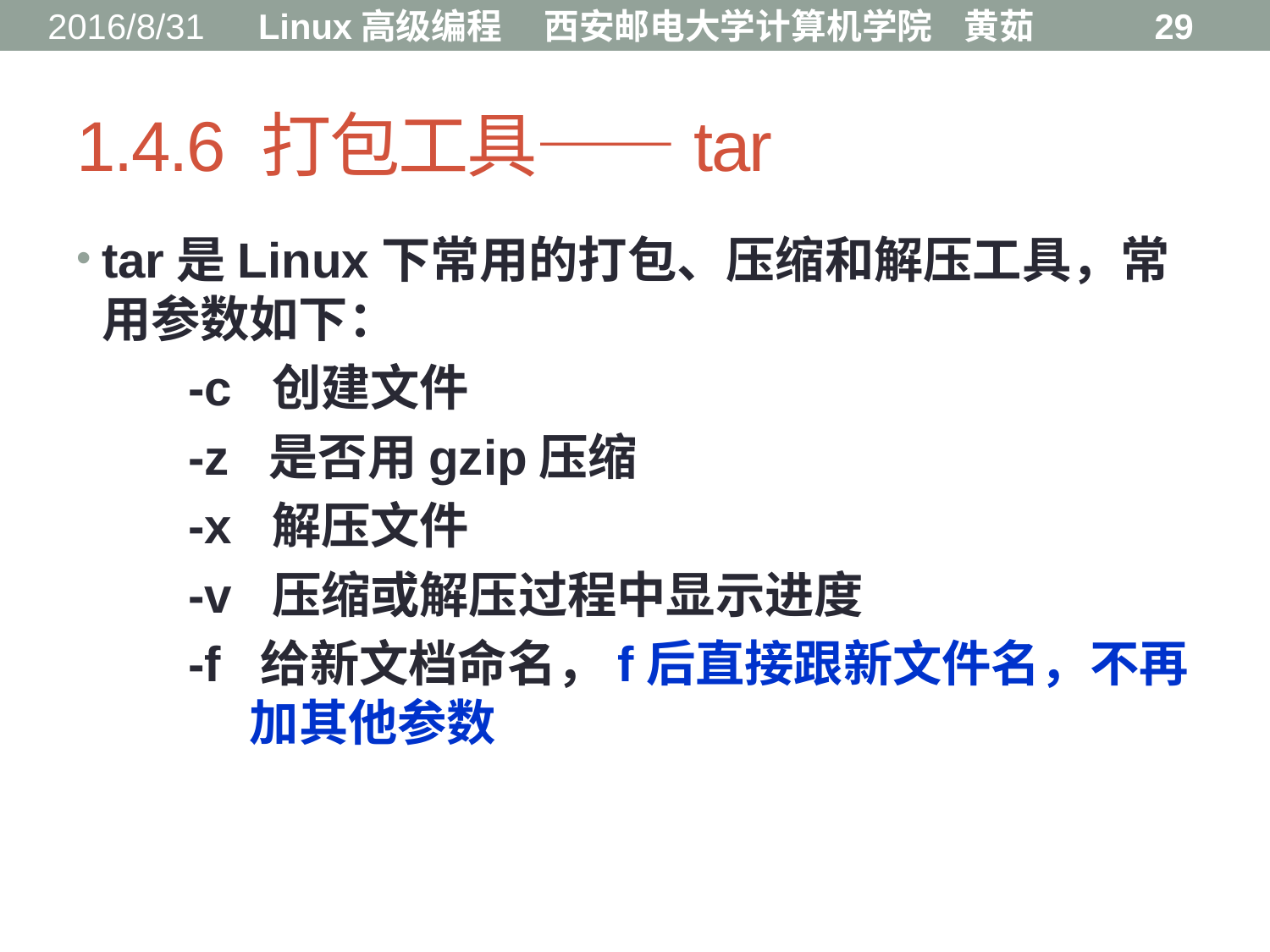

2016/8/31
Linux高级编程    西安邮电大学计算机学院   黄茹
29
# 1.4.6 打包工具——tar
tar是Linux下常用的打包、压缩和解压工具，常用参数如下：
-c  创建文件
-z  是否用gzip压缩
-x  解压文件
-v  压缩或解压过程中显示进度
-f  给新文档命名，f后直接跟新文件名，不再加其他参数